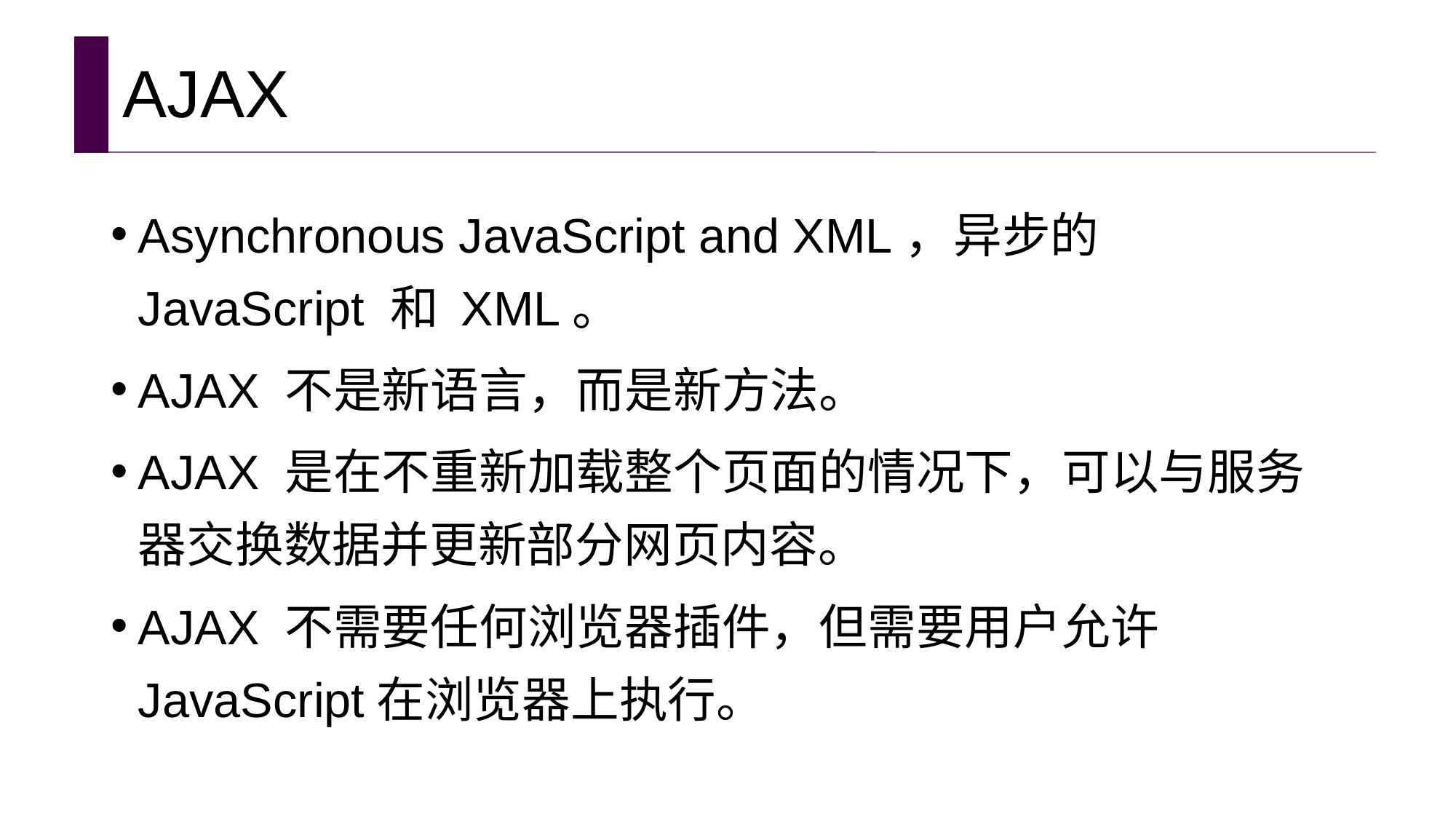

# AJAX
Asynchronous JavaScript and XML，异步的 JavaScript 和 XML。
AJAX 不是新语言，而是新方法。
AJAX 是在不重新加载整个页面的情况下，可以与服务器交换数据并更新部分网页内容。
AJAX 不需要任何浏览器插件，但需要用户允许JavaScript在浏览器上执行。